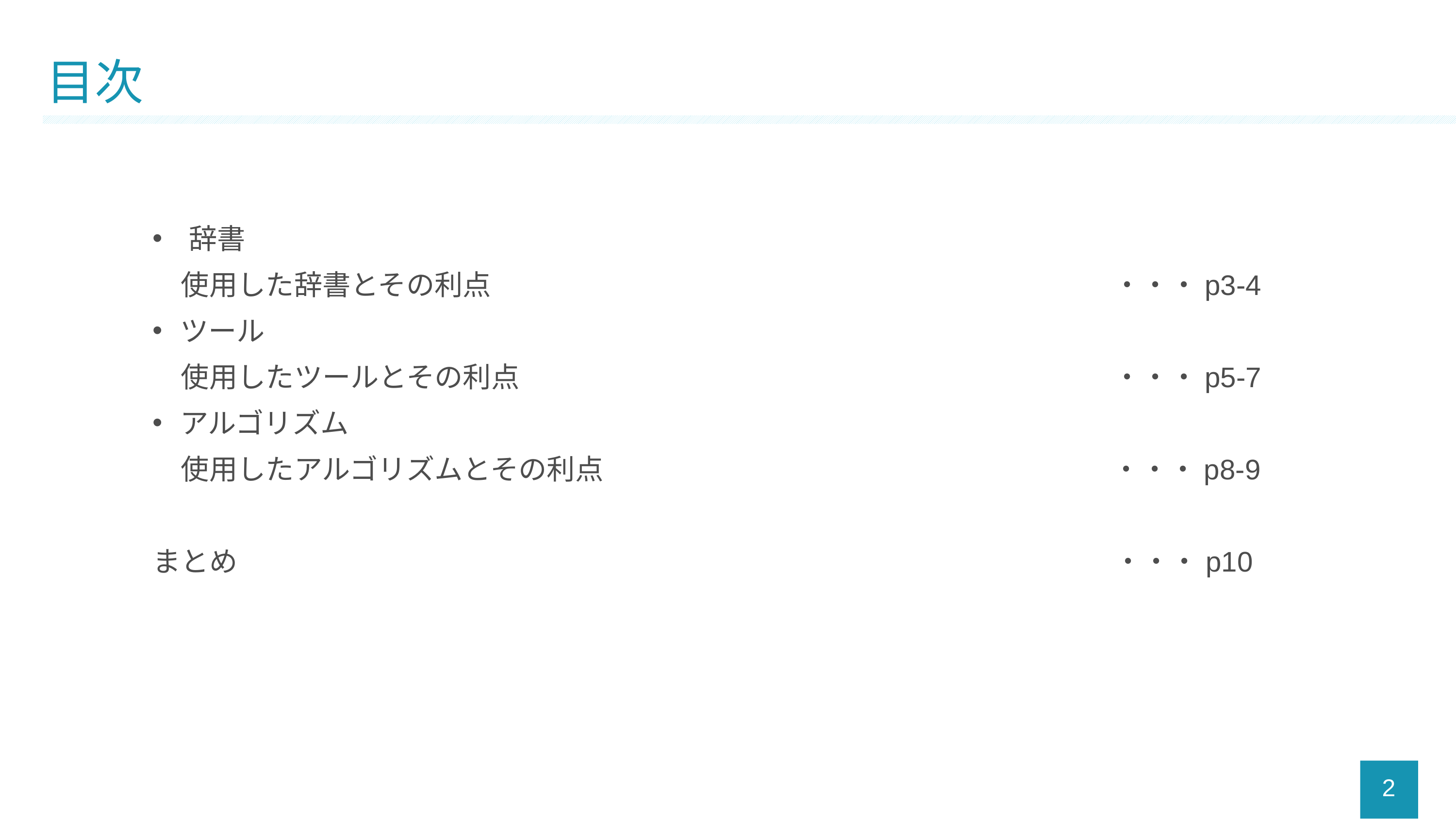

# 目次

辞書
　使用した辞書とその利点　　　　　　　　　　　　　　　　　　　　　　・・・p3-4
ツール
　使用したツールとその利点　　　　　　　　　　　　　　　　　　　　　・・・p5-7
アルゴリズム
　使用したアルゴリズムとその利点　　　　　　　　　　　　　　　　　　・・・p8-9

まとめ　　　　　　　　　　　　　　　　　　　　　　　　　　　　　　　・・・p10
2